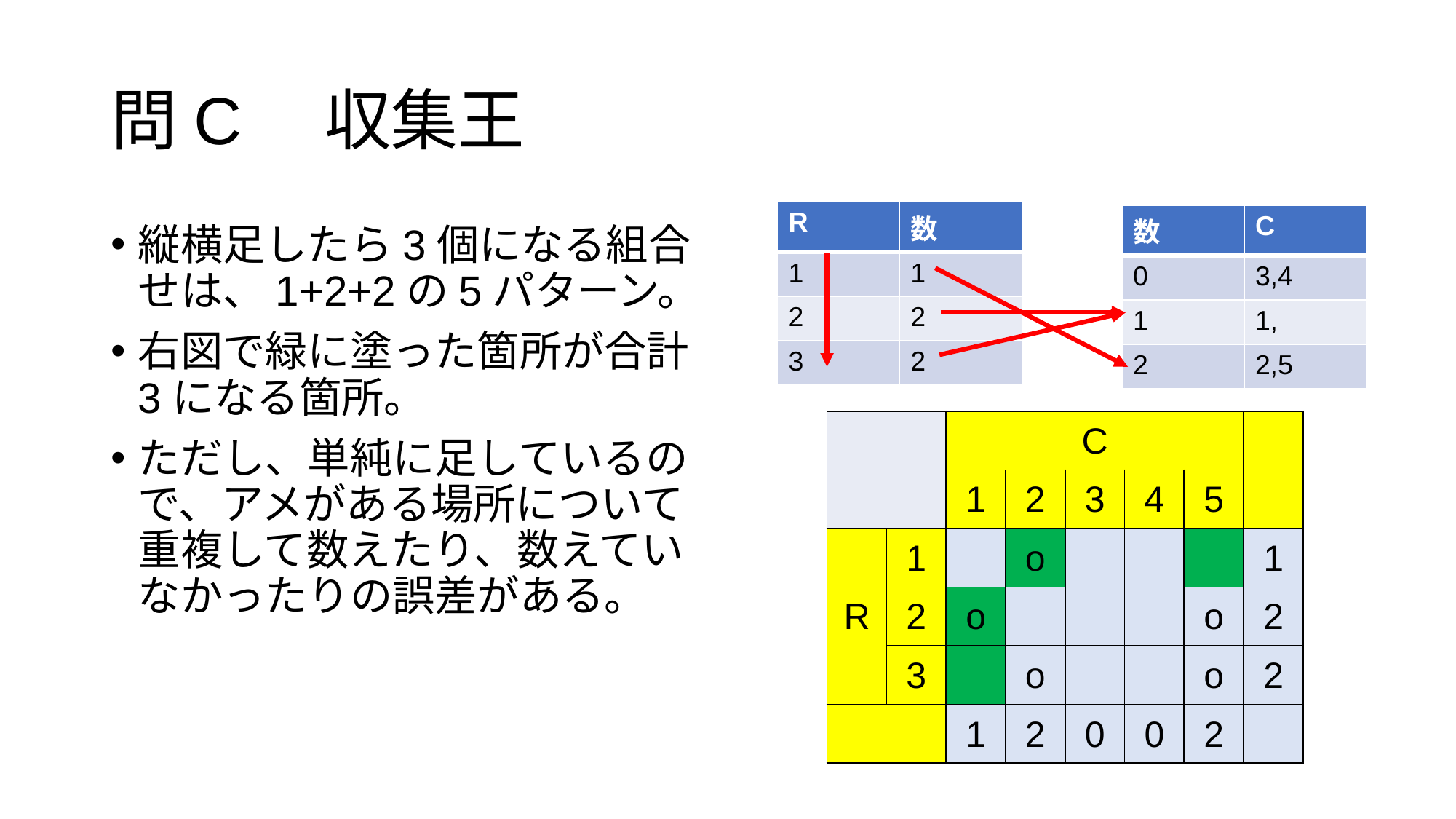

# 問C　収集王
| R | 数 |
| --- | --- |
| 1 | 1 |
| 2 | 2 |
| 3 | 2 |
| 数 | C |
| --- | --- |
| 0 | 3,4 |
| 1 | 1, |
| 2 | 2,5 |
縦横足したら3個になる組合せは、1+2+2の5パターン。
右図で緑に塗った箇所が合計3になる箇所。
ただし、単純に足しているので、アメがある場所について重複して数えたり、数えていなかったりの誤差がある。

|  |  | C |  |  |  |  |  |
| --- | --- | --- | --- | --- | --- | --- | --- |
|  |  | 1 | 2 | 3 | 4 | 5 |  |
| R | 1 |  | o |  |  |  | 1 |
|  | 2 | o |  |  |  | o | 2 |
|  | 3 |  | o |  |  | o | 2 |
|  |  | 1 | 2 | 0 | 0 | 2 |  |